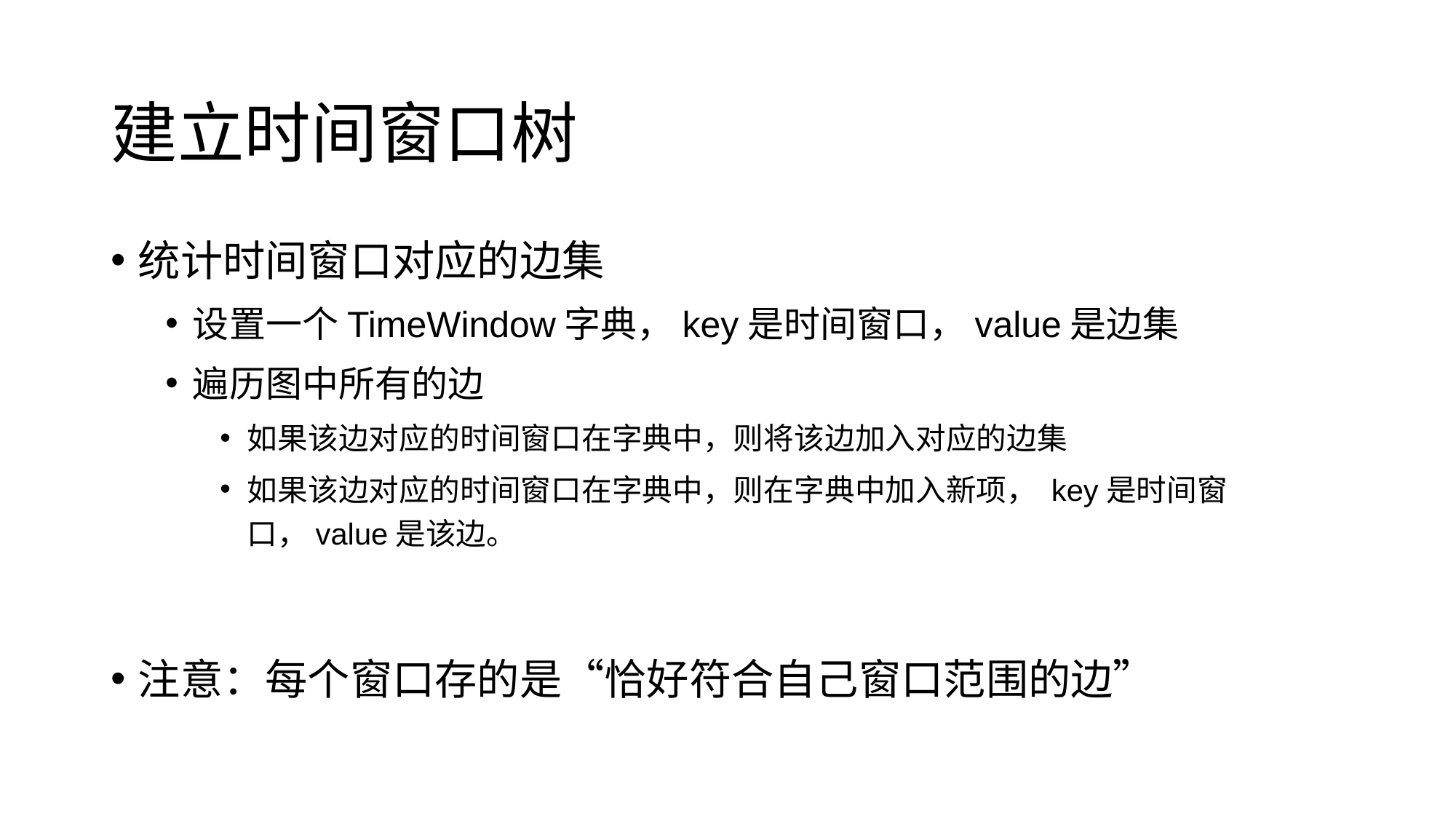

# 建立时间窗口树
统计时间窗口对应的边集
设置一个TimeWindow字典，key是时间窗口，value是边集
遍历图中所有的边
如果该边对应的时间窗口在字典中，则将该边加入对应的边集
如果该边对应的时间窗口在字典中，则在字典中加入新项， key是时间窗口，value是该边。

注意：每个窗口存的是“恰好符合自己窗口范围的边”